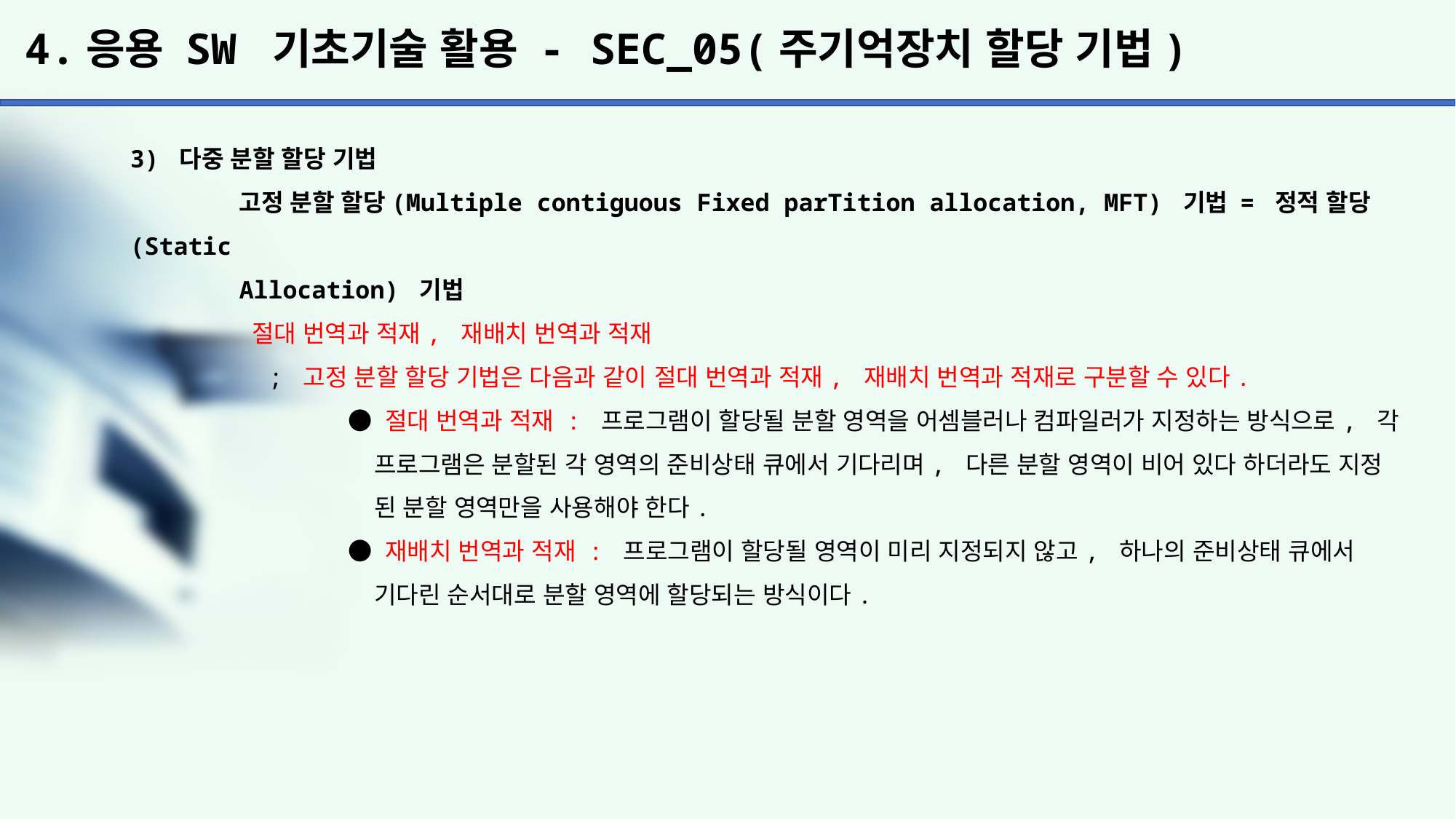

# 4.응용 SW 기초기술 활용 - SEC_05(주기억장치 할당 기법)
3) 다중 분할 할당 기법
	고정 분할 할당(Multiple contiguous Fixed parTition allocation, MFT) 기법 = 정적 할당(Static
	Allocation) 기법
	 절대 번역과 적재, 재배치 번역과 적재
	  ; 고정 분할 할당 기법은 다음과 같이 절대 번역과 적재, 재배치 번역과 적재로 구분할 수 있다.
		● 절대 번역과 적재 : 프로그램이 할당될 분할 영역을 어셈블러나 컴파일러가 지정하는 방식으로, 각
		   프로그램은 분할된 각 영역의 준비상태 큐에서 기다리며, 다른 분할 영역이 비어 있다 하더라도 지정
		   된 분할 영역만을 사용해야 한다.
		● 재배치 번역과 적재 : 프로그램이 할당될 영역이 미리 지정되지 않고, 하나의 준비상태 큐에서
		   기다린 순서대로 분할 영역에 할당되는 방식이다.